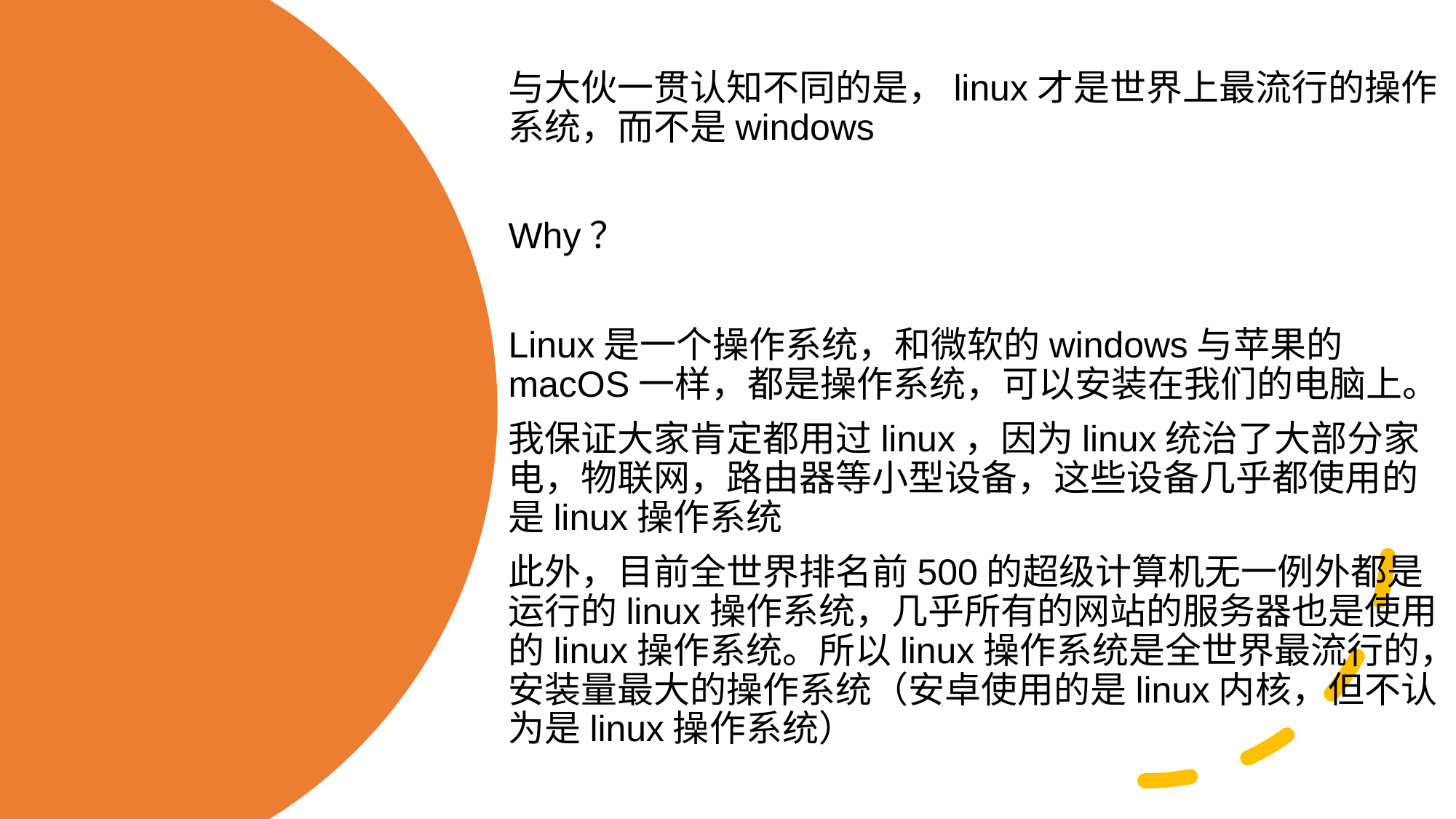

与大伙一贯认知不同的是，linux才是世界上最流行的操作系统，而不是windows

Why？

Linux是一个操作系统，和微软的windows与苹果的macOS一样，都是操作系统，可以安装在我们的电脑上。
我保证大家肯定都用过linux，因为linux统治了大部分家电，物联网，路由器等小型设备，这些设备几乎都使用的是linux操作系统
此外，目前全世界排名前500的超级计算机无一例外都是运行的linux操作系统，几乎所有的网站的服务器也是使用的linux操作系统。所以linux操作系统是全世界最流行的，安装量最大的操作系统（安卓使用的是linux内核，但不认为是linux操作系统）